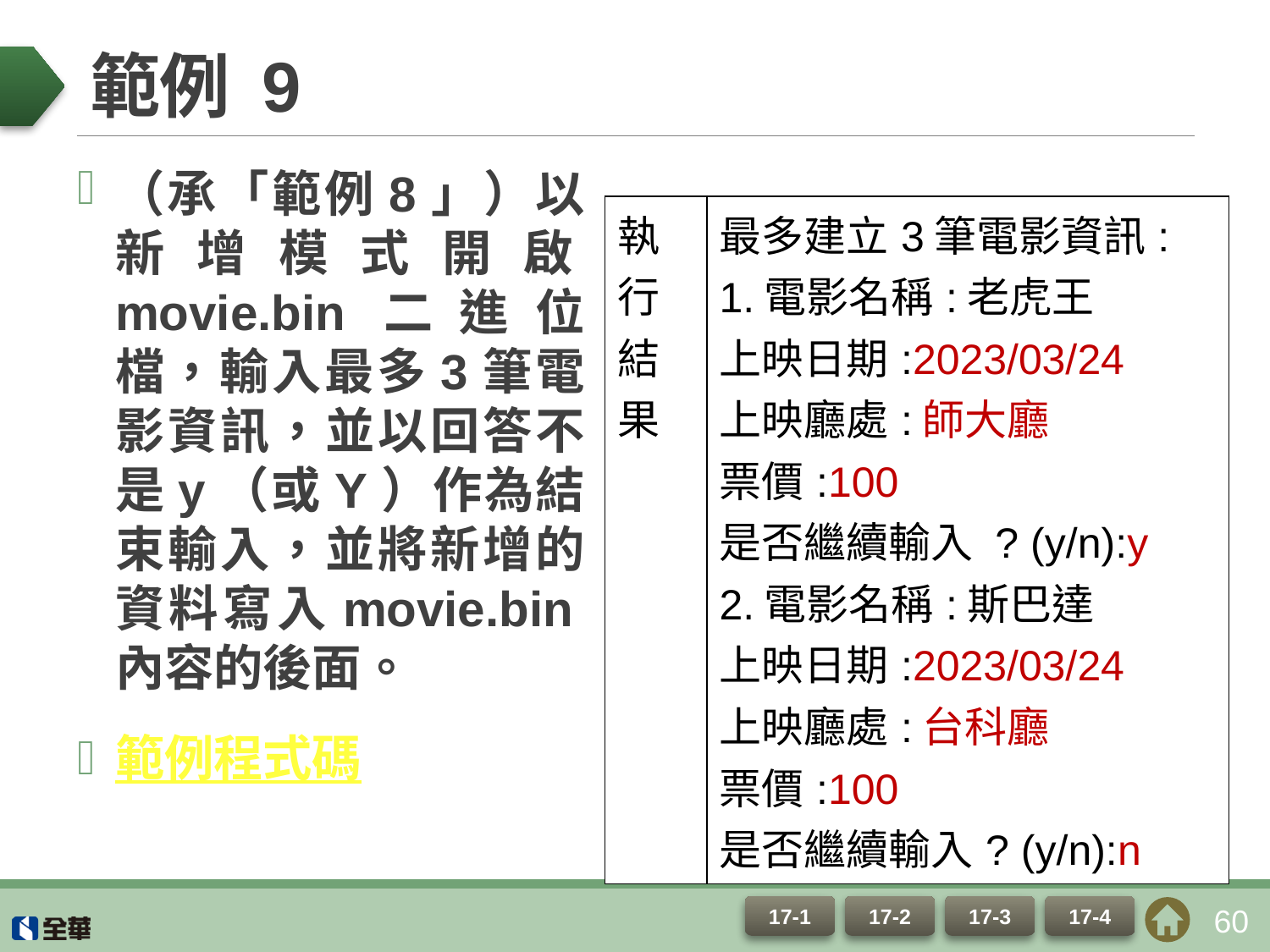

# 範例 9
（承「範例8」）以新增模式開啟movie.bin二進位檔，輸入最多3筆電影資訊，並以回答不是y（或Y）作為結束輸入，並將新增的資料寫入movie.bin內容的後面。
範例程式碼
| 執 行 結 果 | 最多建立3筆電影資訊: 1.電影名稱:老虎王 上映日期:2023/03/24 上映廳處:師大廳 票價:100 是否繼續輸入 ? (y/n):y 2.電影名稱:斯巴達 上映日期:2023/03/24 上映廳處:台科廳 票價:100 是否繼續輸入? (y/n):n |
| --- | --- |
60